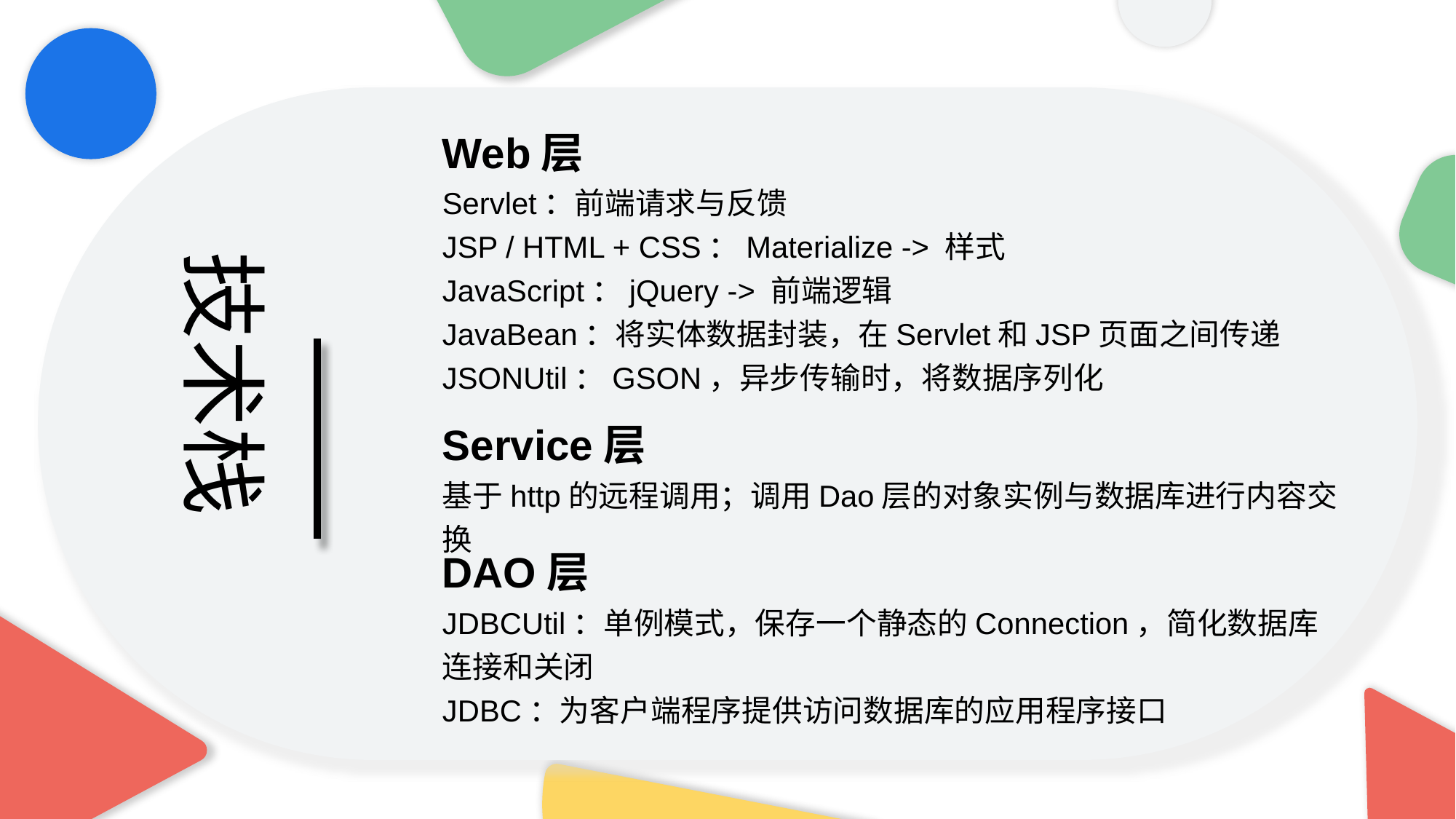

2
业务层
Service层
处理逻辑，连结DAO和Servlet；直接与项目中的需求挂钩，处理接口，将DAO层的函数转换为可以为Web层的业务逻辑直接使用的接口。

Web层
Servlet：前端请求与反馈
JSP / HTML + CSS：Materialize -> 样式
JavaScript：jQuery -> 前端逻辑
JavaBean：将实体数据封装，在Servlet和JSP页面之间传递
JSONUtil：GSON，异步传输时，将数据序列化

技术栈

Service层
基于http的远程调用；调用Dao层的对象实例与数据库进行内容交换
DAO层
JDBCUtil：单例模式，保存一个静态的Connection，简化数据库连接和关闭
JDBC：为客户端程序提供访问数据库的应用程序接口

三层架构
>>>>>>

1
3
代码结构
持久层
DAO层
表现层
Web层
直接与数据库相连、完成和数据库交换内容，负责将数据持久化，实现对数据库的增删查改。
由 Servlet + JSP 实现；Servlet负责处理用户的操作逻辑，通过调用Service的方法实现；JSP负责前端展示，向Servlet发出请求；